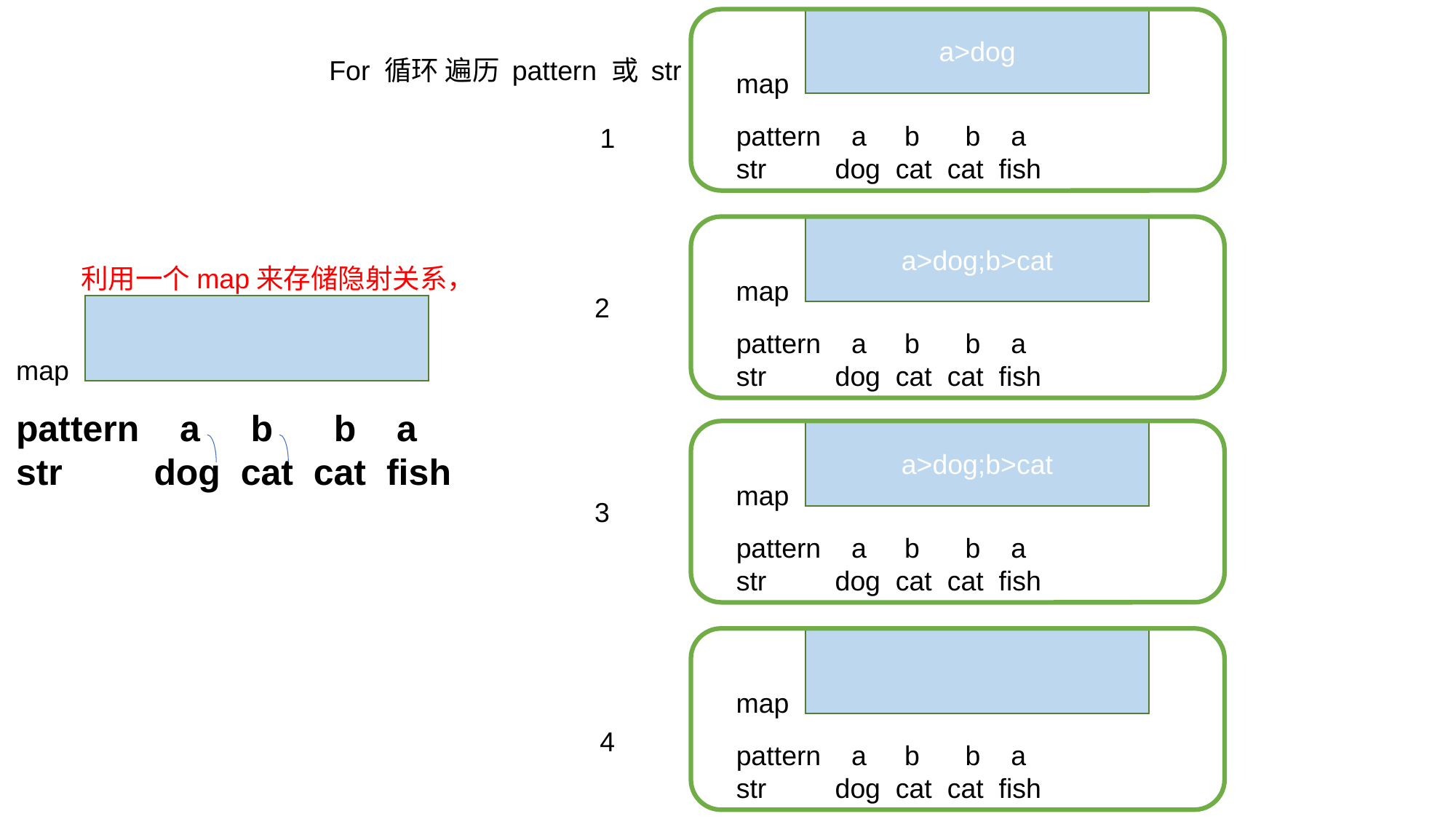

a>dog

For 循环 遍历 pattern 或 str
map
pattern    a     b      b    a
str         dog  cat  cat  fish
1

a>dog;b>cat
利用一个map来存储隐射关系，
map
2

pattern    a     b      b    a
str         dog  cat  cat  fish
map
pattern    a     b      b    a
str         dog  cat  cat  fish

a>dog;b>cat

map
3
pattern    a     b      b    a
str         dog  cat  cat  fish

map
4
pattern    a     b      b    a
str         dog  cat  cat  fish